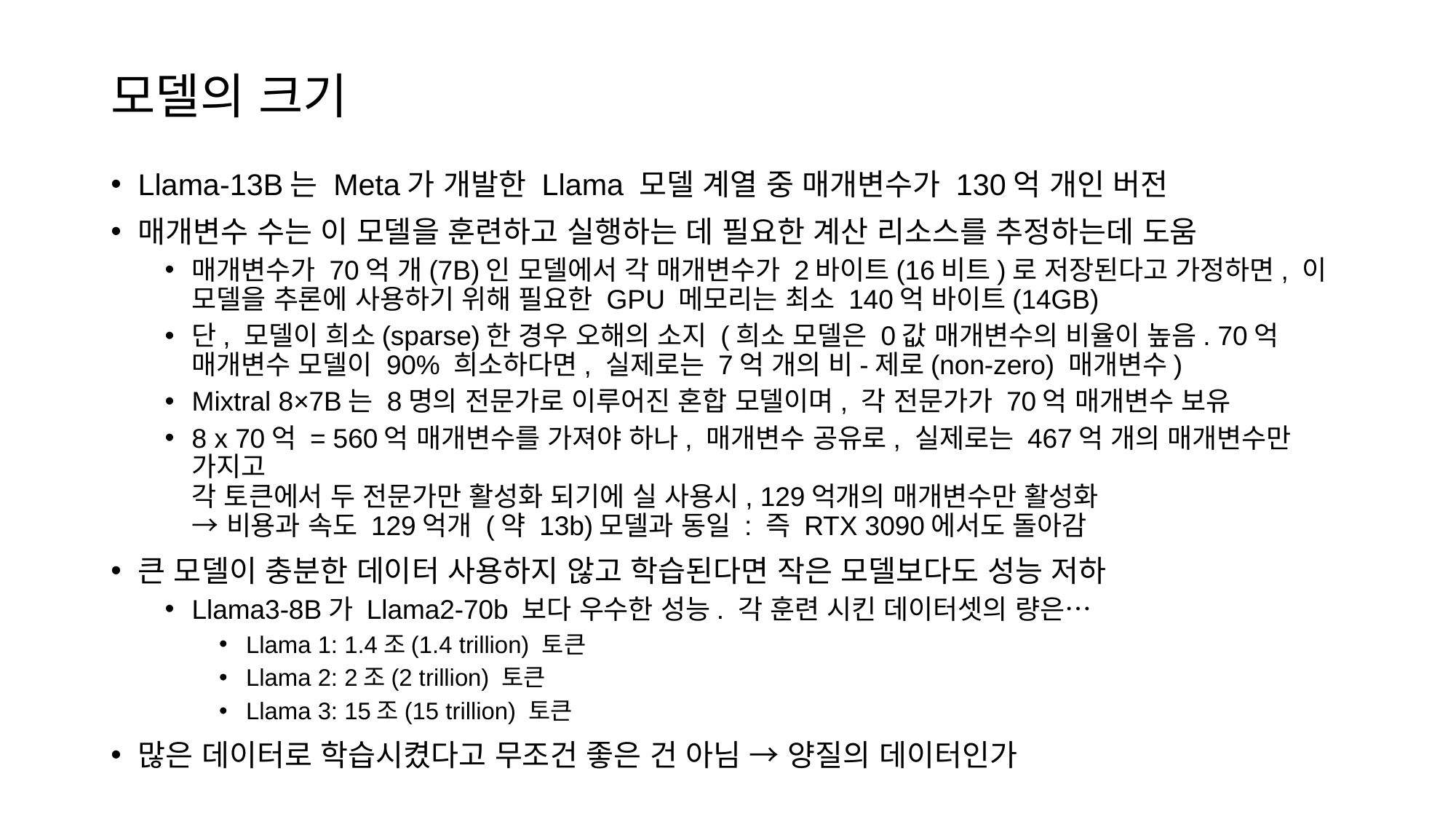

# 모델의 크기
Llama-13B는 Meta가 개발한 Llama 모델 계열 중 매개변수가 130억 개인 버전
매개변수 수는 이 모델을 훈련하고 실행하는 데 필요한 계산 리소스를 추정하는데 도움
매개변수가 70억 개(7B)인 모델에서 각 매개변수가 2바이트(16비트)로 저장된다고 가정하면, 이 모델을 추론에 사용하기 위해 필요한 GPU 메모리는 최소 140억 바이트(14GB)
단, 모델이 희소(sparse)한 경우 오해의 소지 (희소 모델은 0값 매개변수의 비율이 높음. 70억 매개변수 모델이 90% 희소하다면, 실제로는 7억 개의 비-제로(non-zero) 매개변수)
Mixtral 8×7B는 8명의 전문가로 이루어진 혼합 모델이며, 각 전문가가 70억 매개변수 보유
8 x 70억 = 560억 매개변수를 가져야 하나, 매개변수 공유로, 실제로는 467억 개의 매개변수만 가지고
각 토큰에서 두 전문가만 활성화 되기에 실 사용시, 129억개의 매개변수만 활성화
→ 비용과 속도 129억개 (약 13b)모델과 동일 : 즉 RTX 3090에서도 돌아감
큰 모델이 충분한 데이터 사용하지 않고 학습된다면 작은 모델보다도 성능 저하
Llama3-8B가 Llama2-70b 보다 우수한 성능. 각 훈련 시킨 데이터셋의 량은…
Llama 1: 1.4조(1.4 trillion) 토큰
Llama 2: 2조(2 trillion) 토큰
Llama 3: 15조(15 trillion) 토큰
많은 데이터로 학습시켰다고 무조건 좋은 건 아님 → 양질의 데이터인가